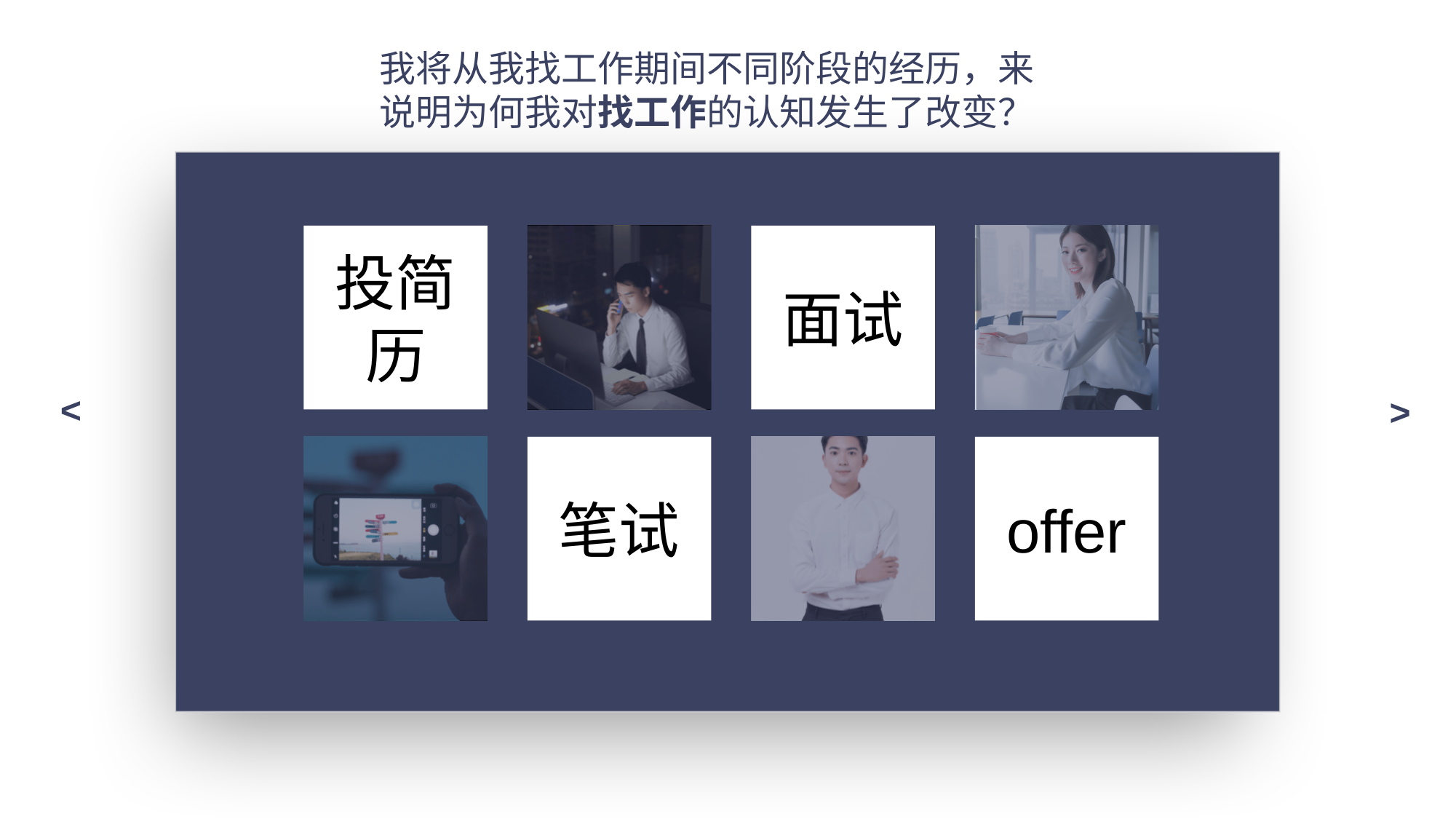

我将从我找工作期间不同阶段的经历，来说明为何我对找工作的认知发生了改变？

投简历

面试

<
<

笔试

offer